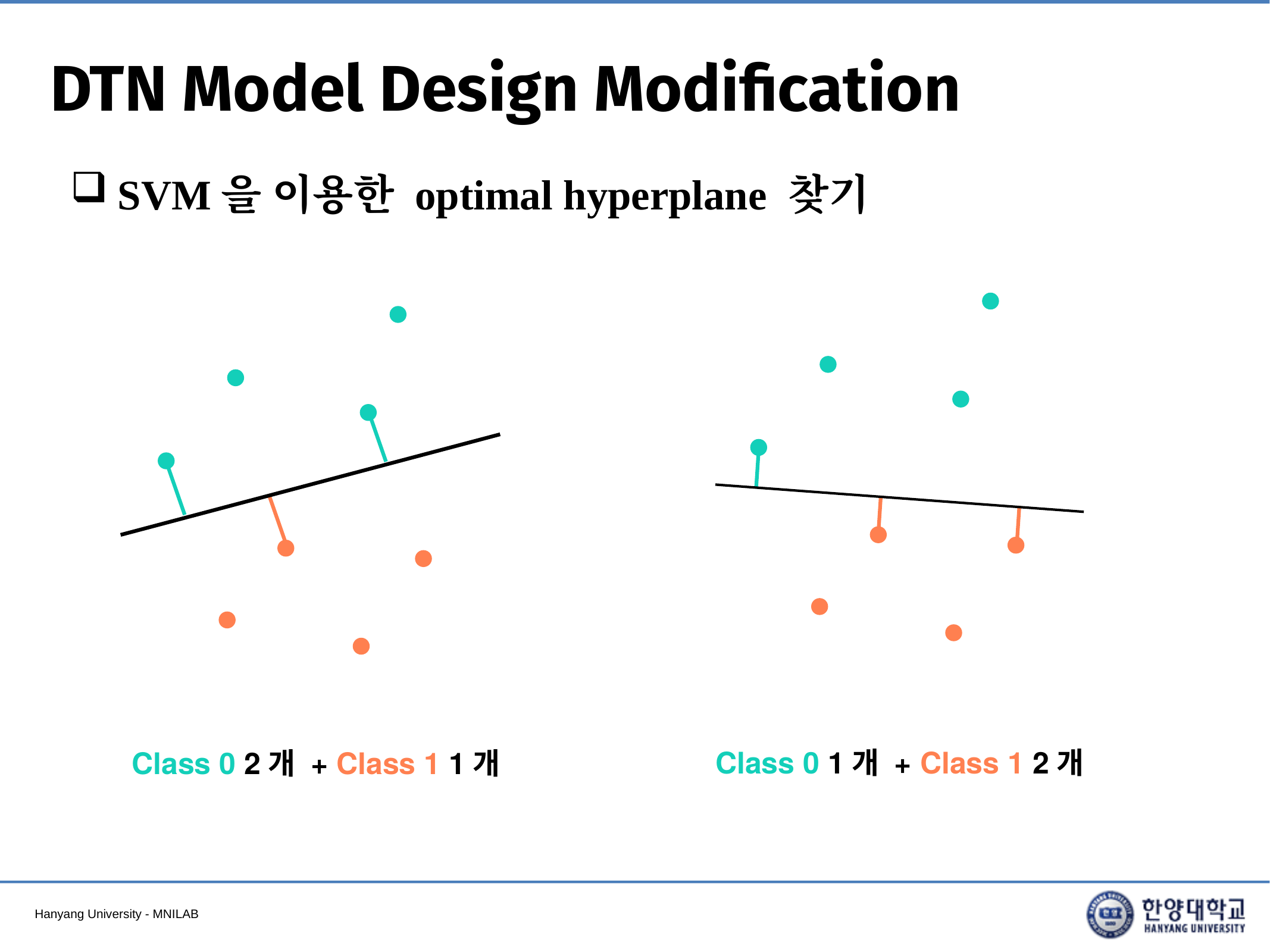

# DTN Model Design Modification
SVM을 이용한 optimal hyperplane 찾기

Class 0 1개 + Class 1 2개
Class 0 2개 + Class 1 1개